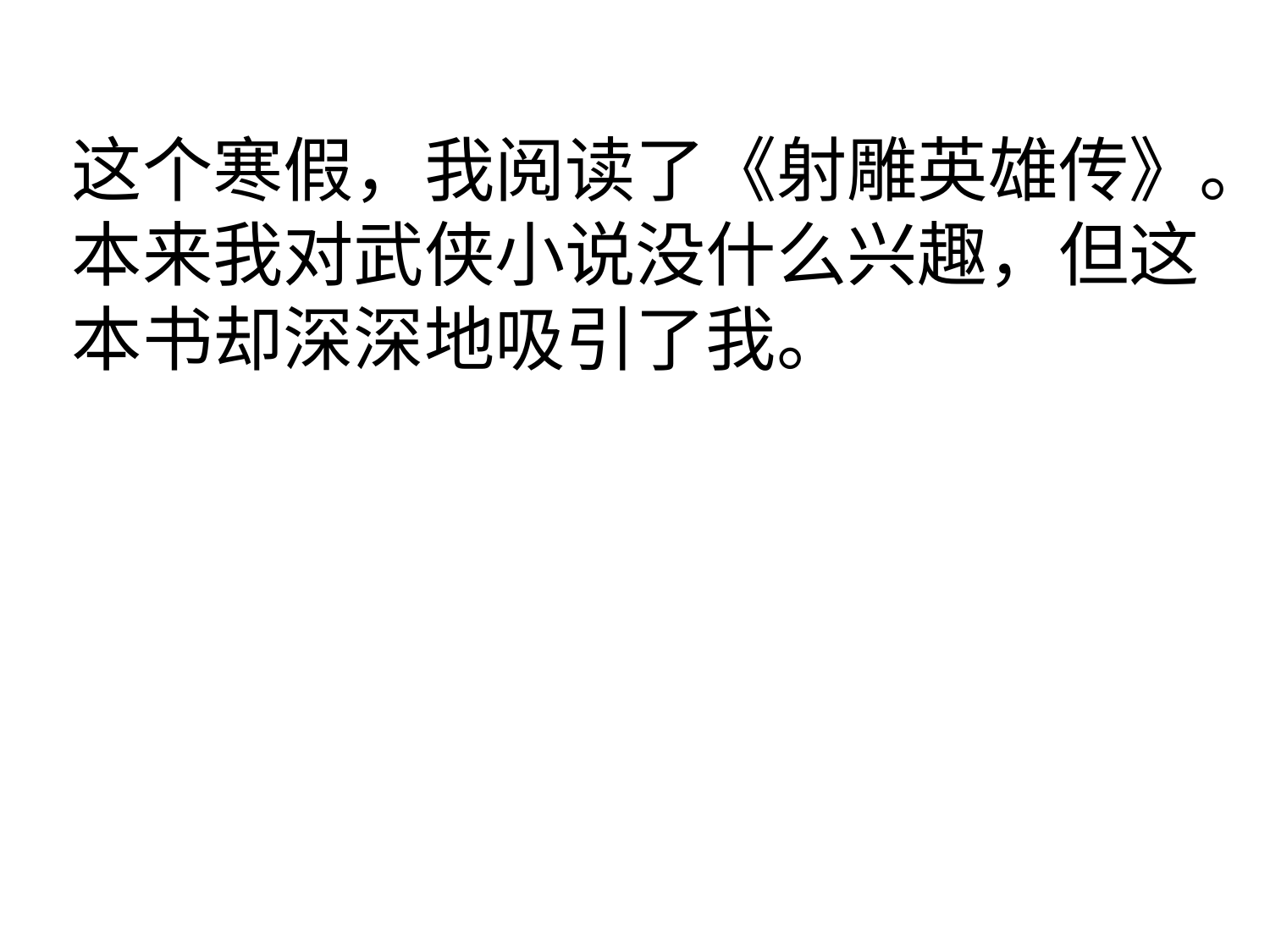

这个寒假，我阅读了《射雕英雄传》。
本来我对武侠小说没什么兴趣，但这本书却深深地吸引了我。